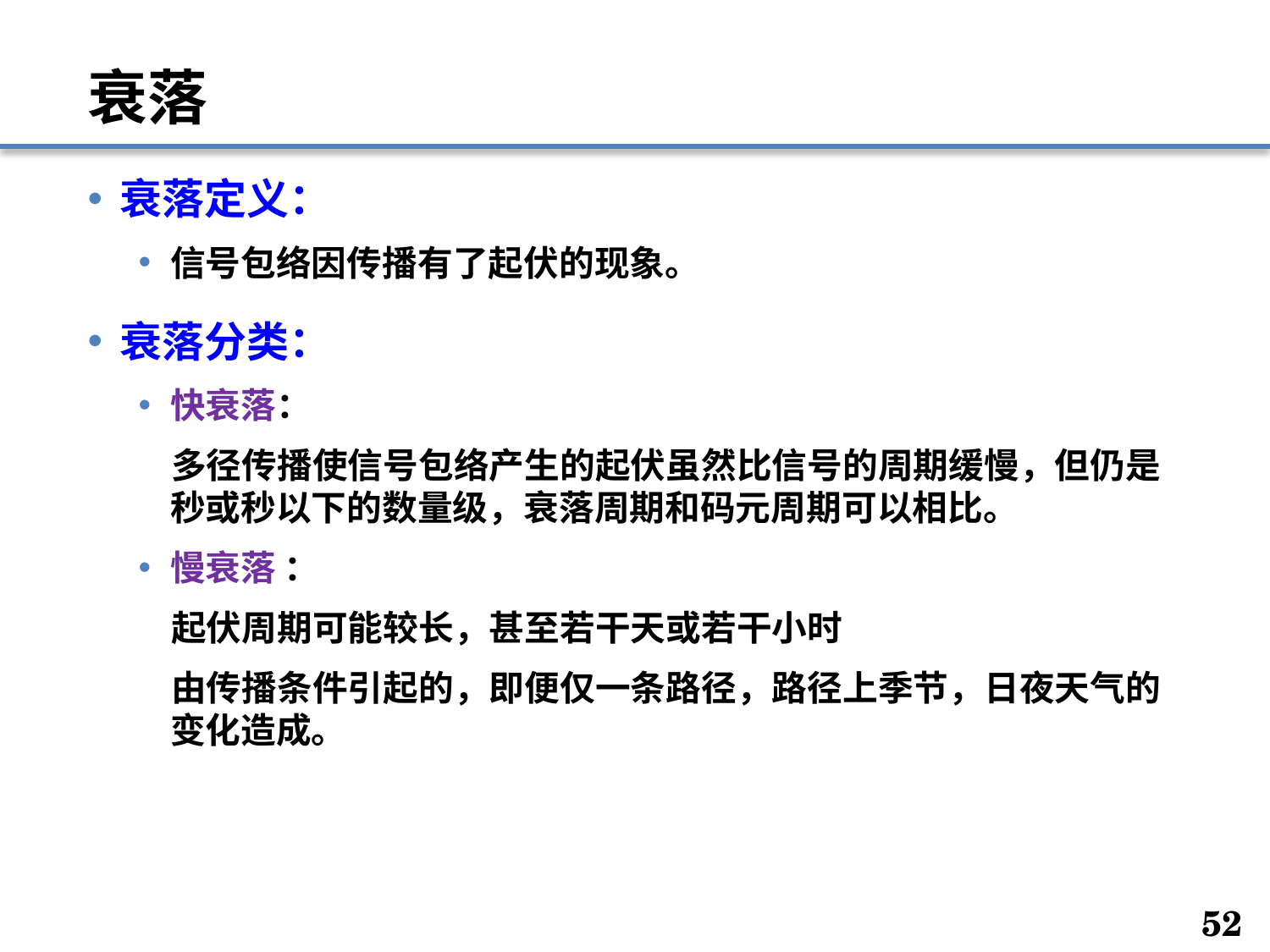

# 衰落
衰落定义：
信号包络因传播有了起伏的现象。
衰落分类：
快衰落：
   多径传播使信号包络产生的起伏虽然比信号的周期缓慢，但仍是秒或秒以下的数量级，衰落周期和码元周期可以相比。
慢衰落 ：
   起伏周期可能较长，甚至若干天或若干小时
   由传播条件引起的，即便仅一条路径，路径上季节，日夜天气的变化造成。
52